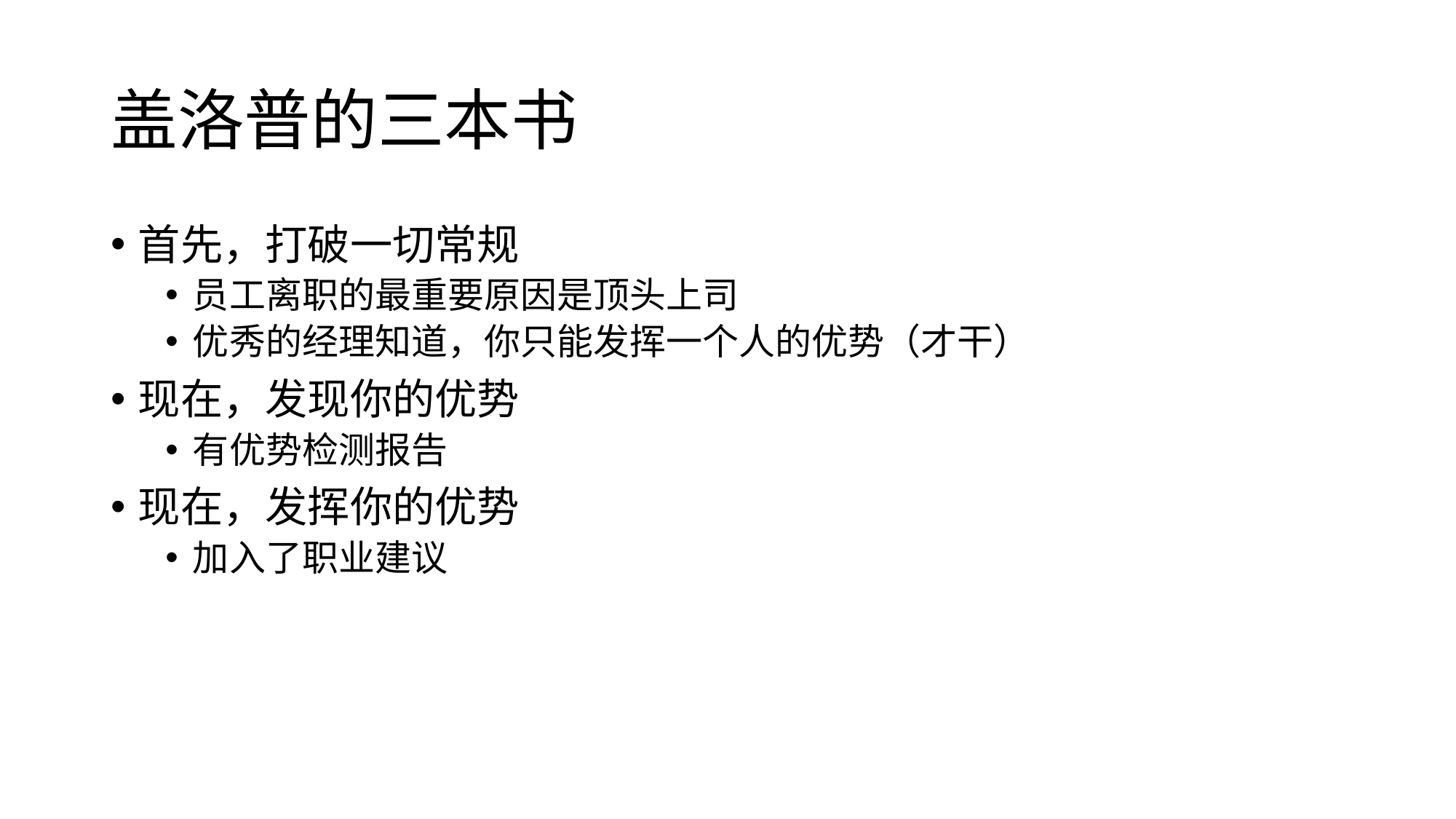

# 盖洛普的三本书
首先，打破一切常规
员工离职的最重要原因是顶头上司
优秀的经理知道，你只能发挥一个人的优势（才干）
现在，发现你的优势
有优势检测报告
现在，发挥你的优势
加入了职业建议